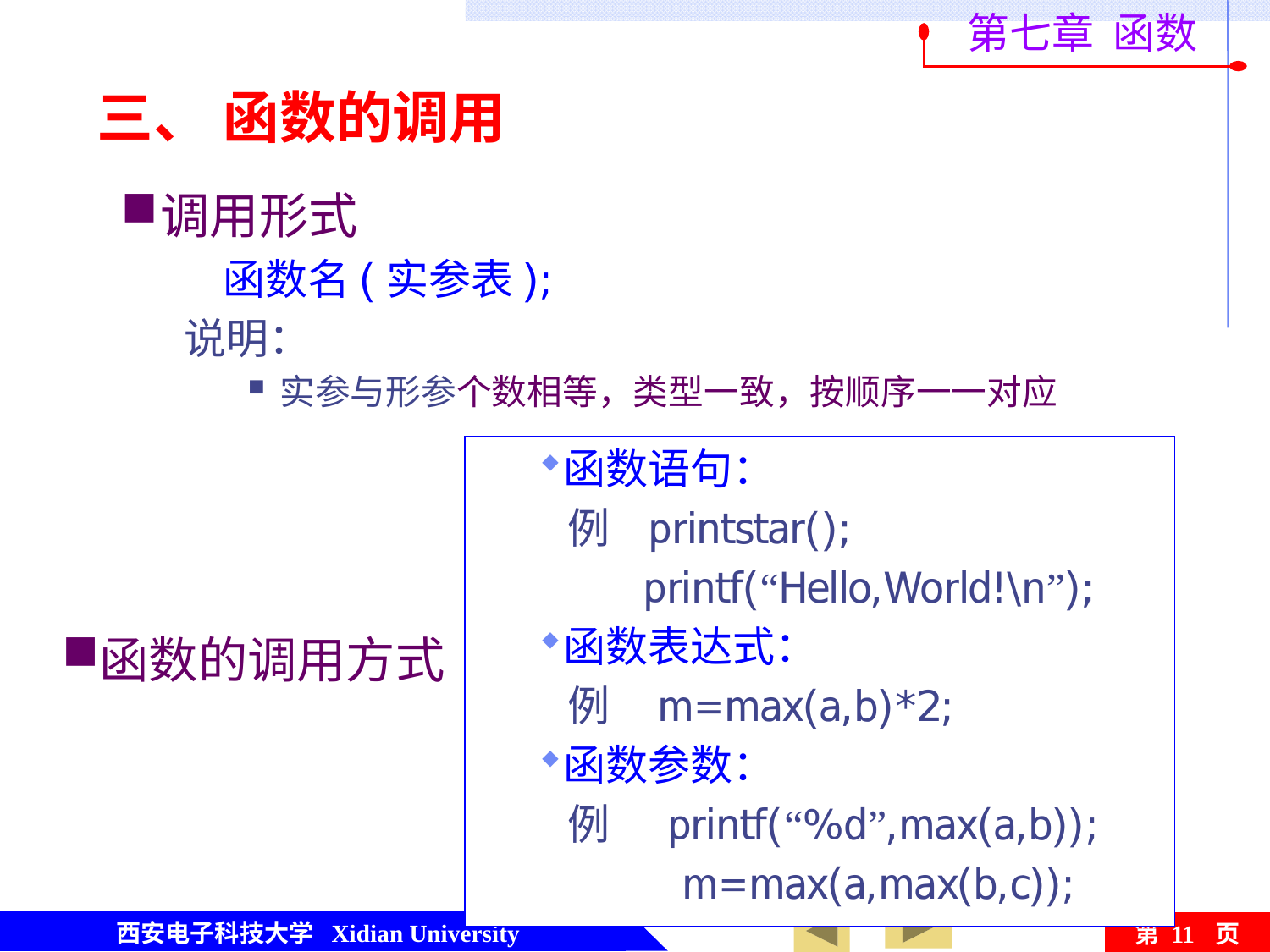

第七章  函数

三、 函数的调用
调用形式
   函数名(实参表);
说明：
实参与形参个数相等，类型一致，按顺序一一对应
函数语句：
  例   printstar();
        printf(“Hello,World!\n”);
函数表达式：
  例    m=max(a,b)*2;
函数参数：
  例     printf(“%d”,max(a,b));
           m=max(a,max(b,c));
函数的调用方式